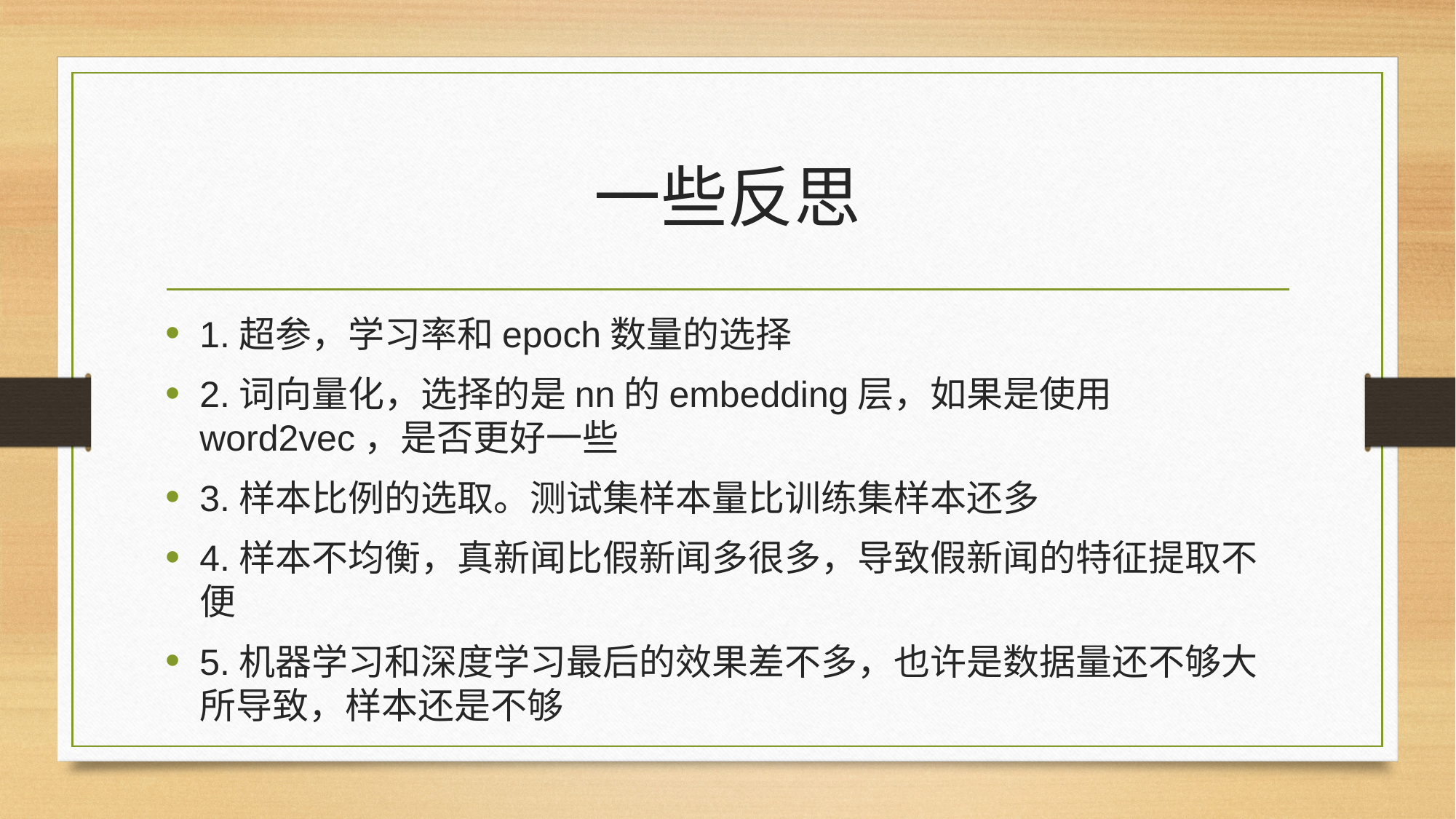

# 一些反思
1.超参，学习率和epoch数量的选择
2.词向量化，选择的是nn的embedding层，如果是使用word2vec，是否更好一些
3.样本比例的选取。测试集样本量比训练集样本还多
4.样本不均衡，真新闻比假新闻多很多，导致假新闻的特征提取不便
5.机器学习和深度学习最后的效果差不多，也许是数据量还不够大所导致，样本还是不够